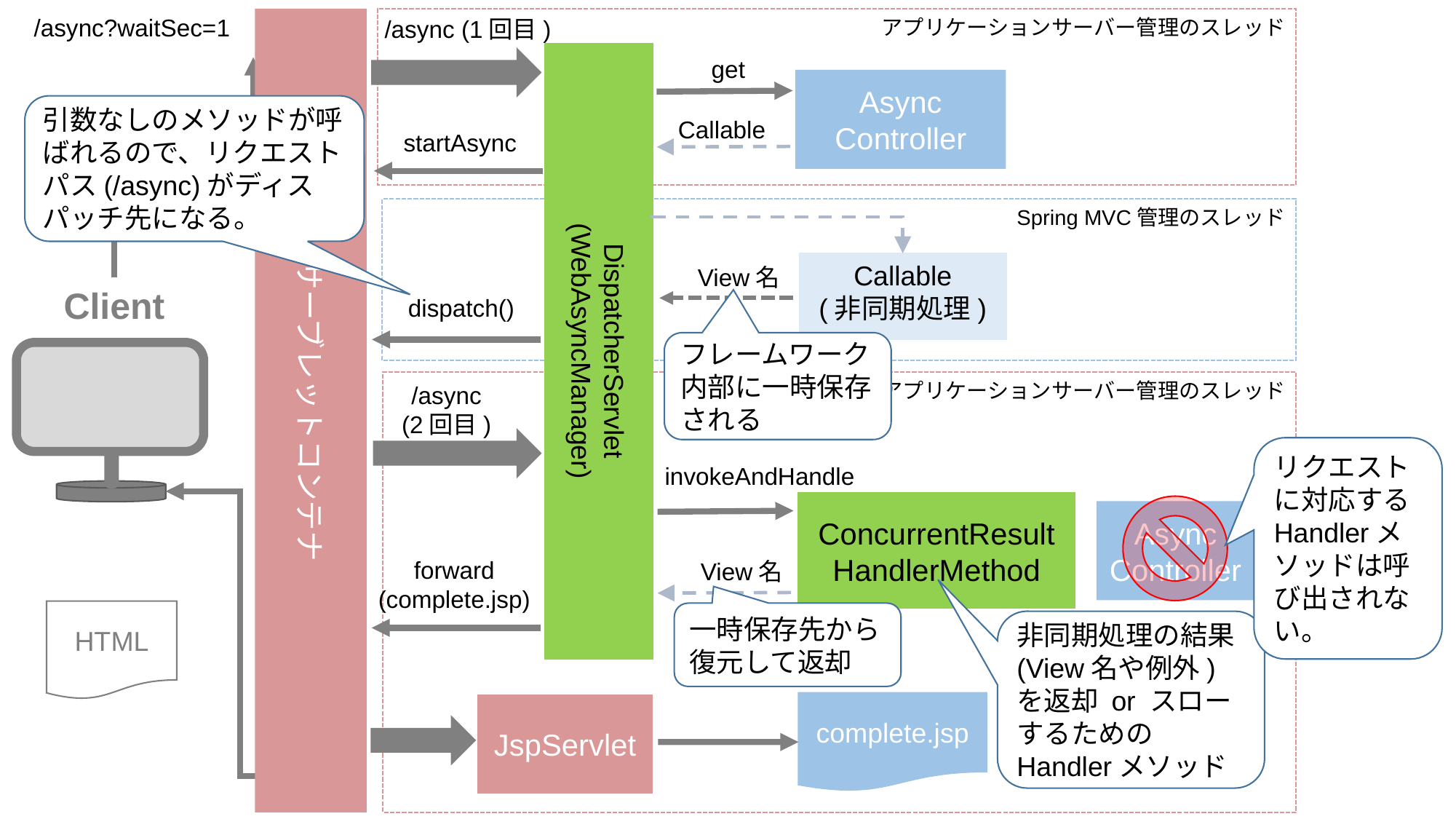

/async?waitSec=1
アプリケーションサーバー管理のスレッド
/async (1回目)
DispatcherServlet
(WebAsyncManager)
get

Async
Controller
引数なしのメソッドが呼ばれるので、リクエストパス(/async)がディスパッチ先になる。
Callable
startAsync
Spring MVC管理のスレッド
Callable
(非同期処理)
View名
Client
dispatch()
フレームワーク内部に一時保存される

サーブレットコンテナ
アプリケーションサーバー管理のスレッド
/async
(2回目)

リクエストに対応するHandlerメソッドは呼び出されない。
invokeAndHandle

ConcurrentResult
HandlerMethod

Async
Controller
forward
(complete.jsp)
View名
HTML
一時保存先から復元して返却
非同期処理の結果(View名や例外)を返却 or スローするためのHandlerメソッド
complete.jsp
JspServlet